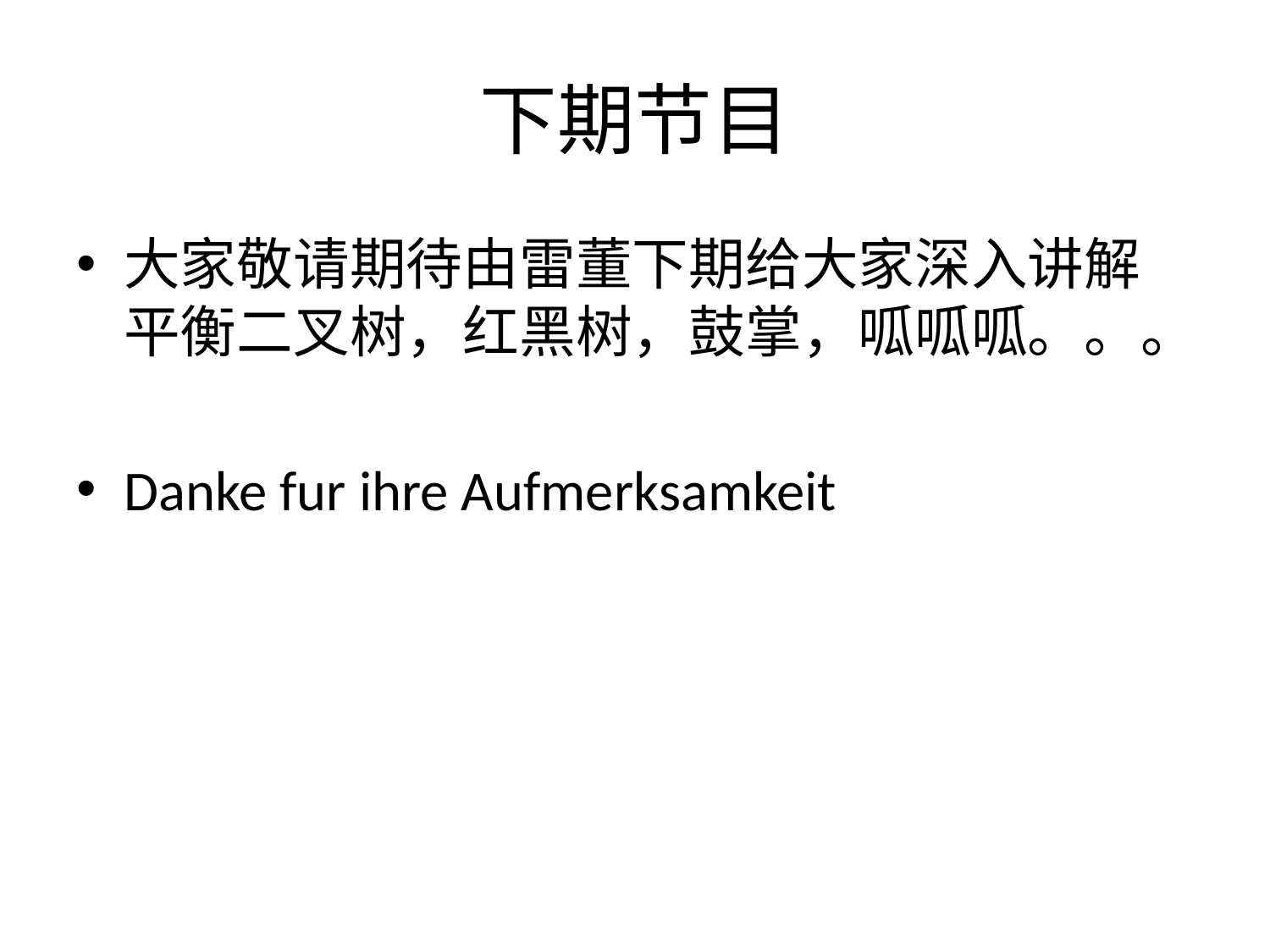

# 下期节目
大家敬请期待由雷董下期给大家深入讲解平衡二叉树，红黑树，鼓掌，呱呱呱。。。

Danke fur ihre Aufmerksamkeit